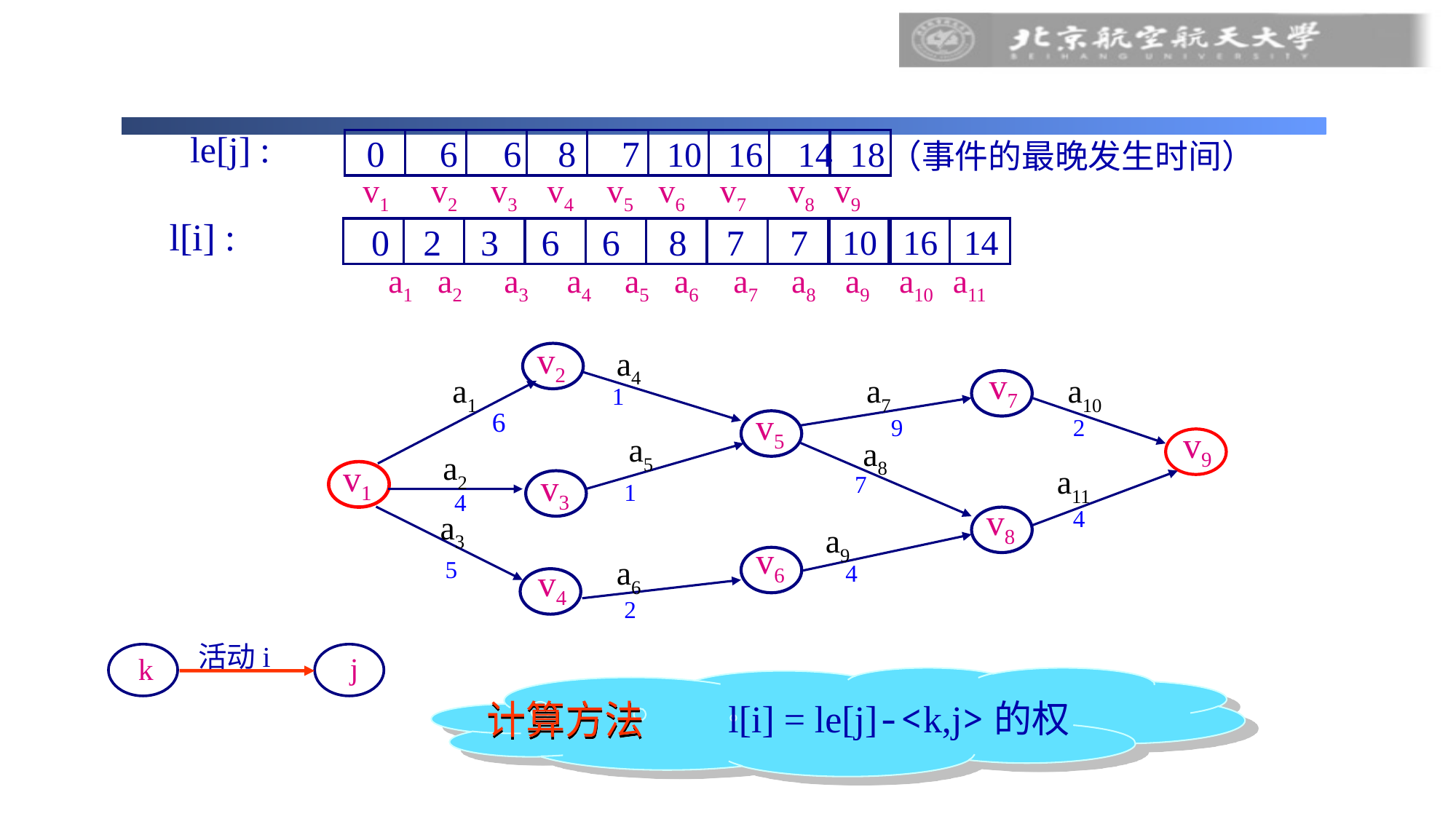

le[j] :
0      6     6    8     7   10   16    14  18

（事件的最晚发生时间）
v1     v2    v3    v4    v5   v6     v7     v8    v9
l[i] :

a1   a2     a3     a4    a5   a6     a7    a8      a9      a10    a11
0
2
3
6
6
8
7
7
10
16
14
v2
a4

v7
a1
a7
a10

1

v5
6
9
2

v9
a5
a8

a2

v1
a11
v3

7

1
4

v8
4
a3

a9
v6

a6

5
4
v4

2
活动i
j

k

l[i] = le[j]-<k,j>的权
计算方法